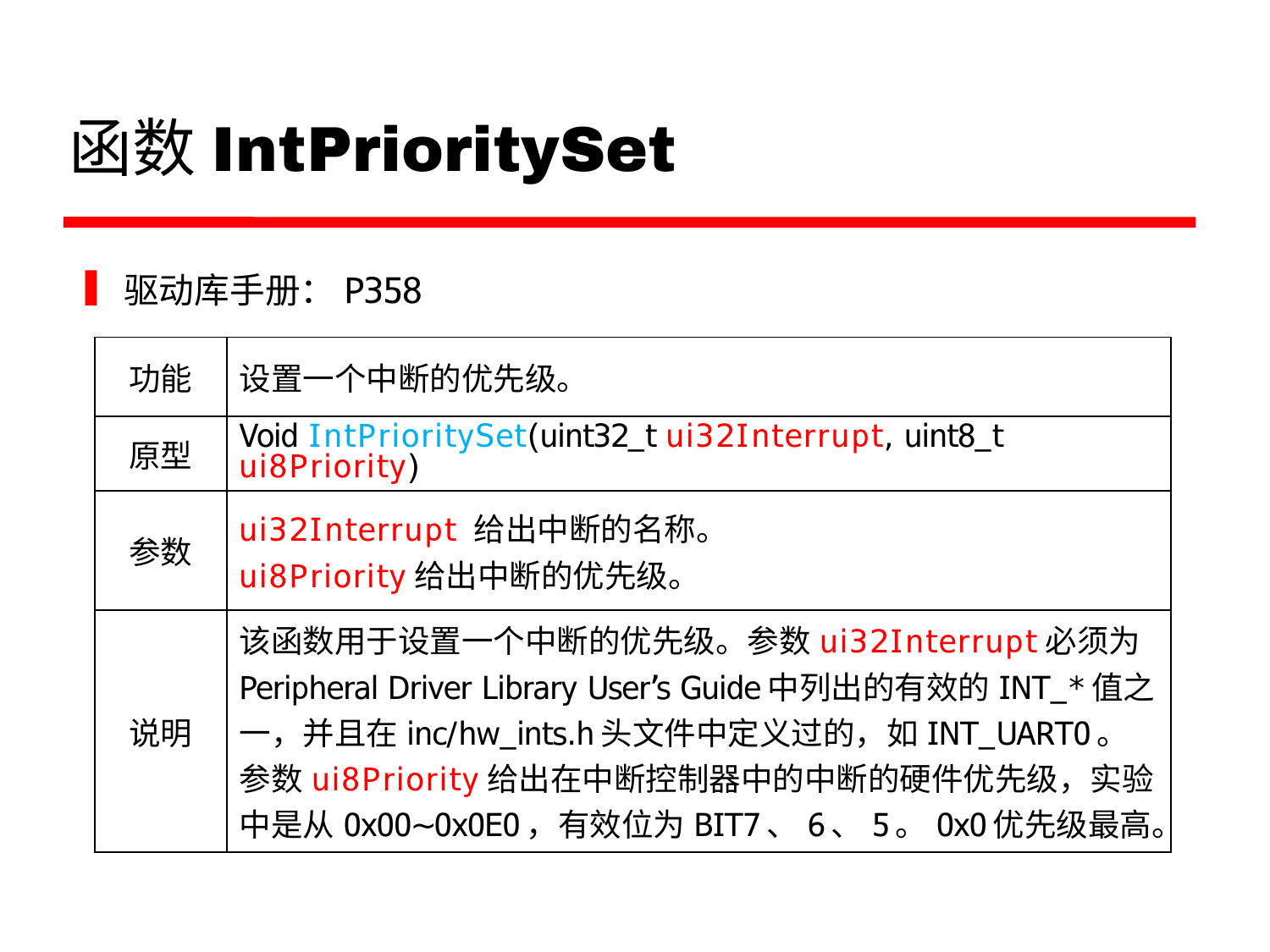

# 函数IntPrioritySet
驱动库手册：P358
| 功能 | 设置一个中断的优先级。 |
| --- | --- |
| 原型 | Void IntPrioritySet(uint32\_t ui32Interrupt, uint8\_t ui8Priority) |
| 参数 | ui32Interrupt 给出中断的名称。 ui8Priority给出中断的优先级。 |
| 说明 | 该函数用于设置一个中断的优先级。参数ui32Interrupt必须为Peripheral Driver Library User’s Guide中列出的有效的INT\_\*值之一，并且在inc/hw\_ints.h头文件中定义过的，如INT\_UART0。参数ui8Priority给出在中断控制器中的中断的硬件优先级，实验中是从0x00~0x0E0，有效位为BIT7、6、5。0x0优先级最高。 |